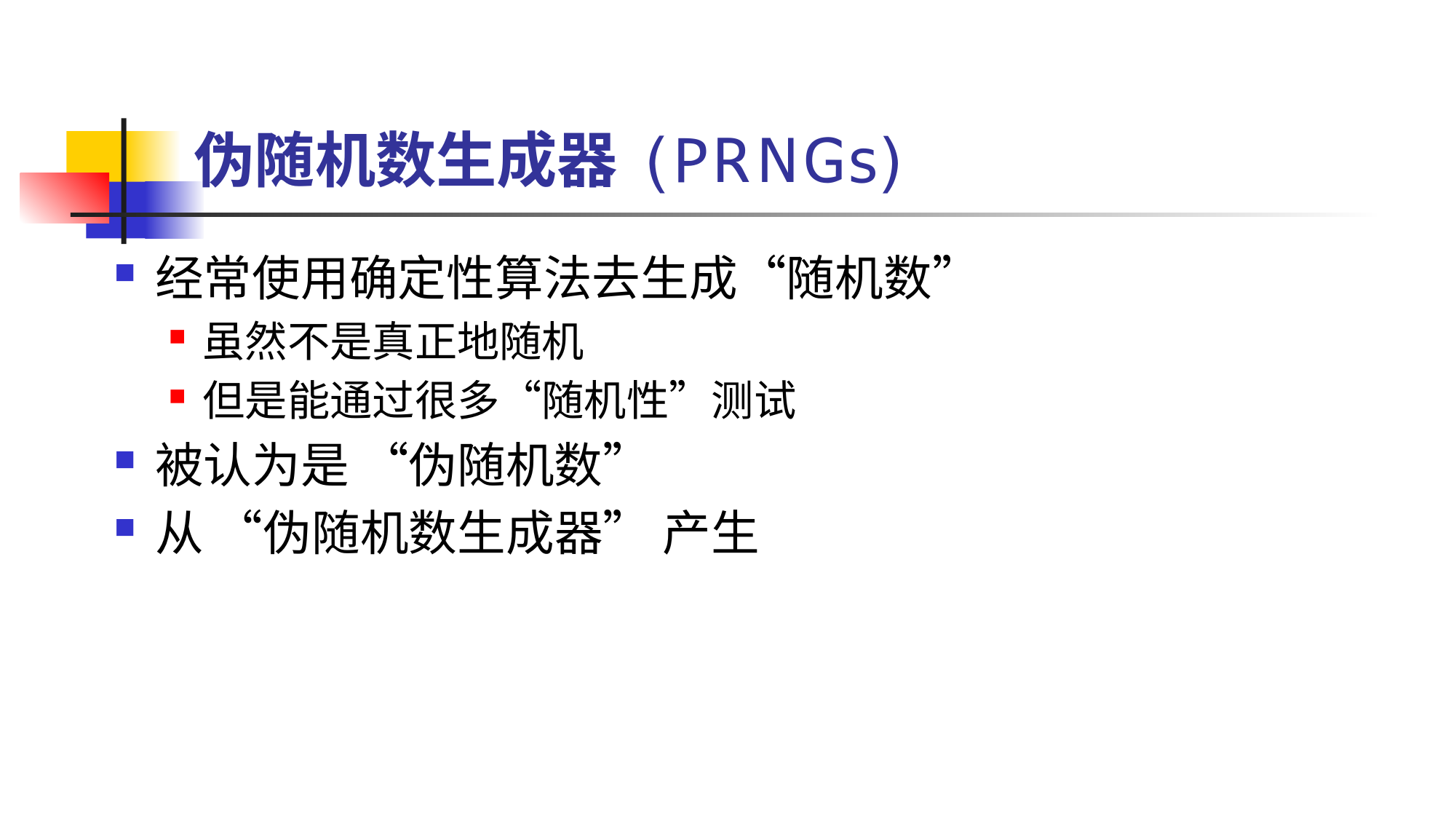

# 伪随机数生成器 (PRNGs)
经常使用确定性算法去生成“随机数”
虽然不是真正地随机
但是能通过很多“随机性”测试
被认为是 “伪随机数”
从 “伪随机数生成器” 产生